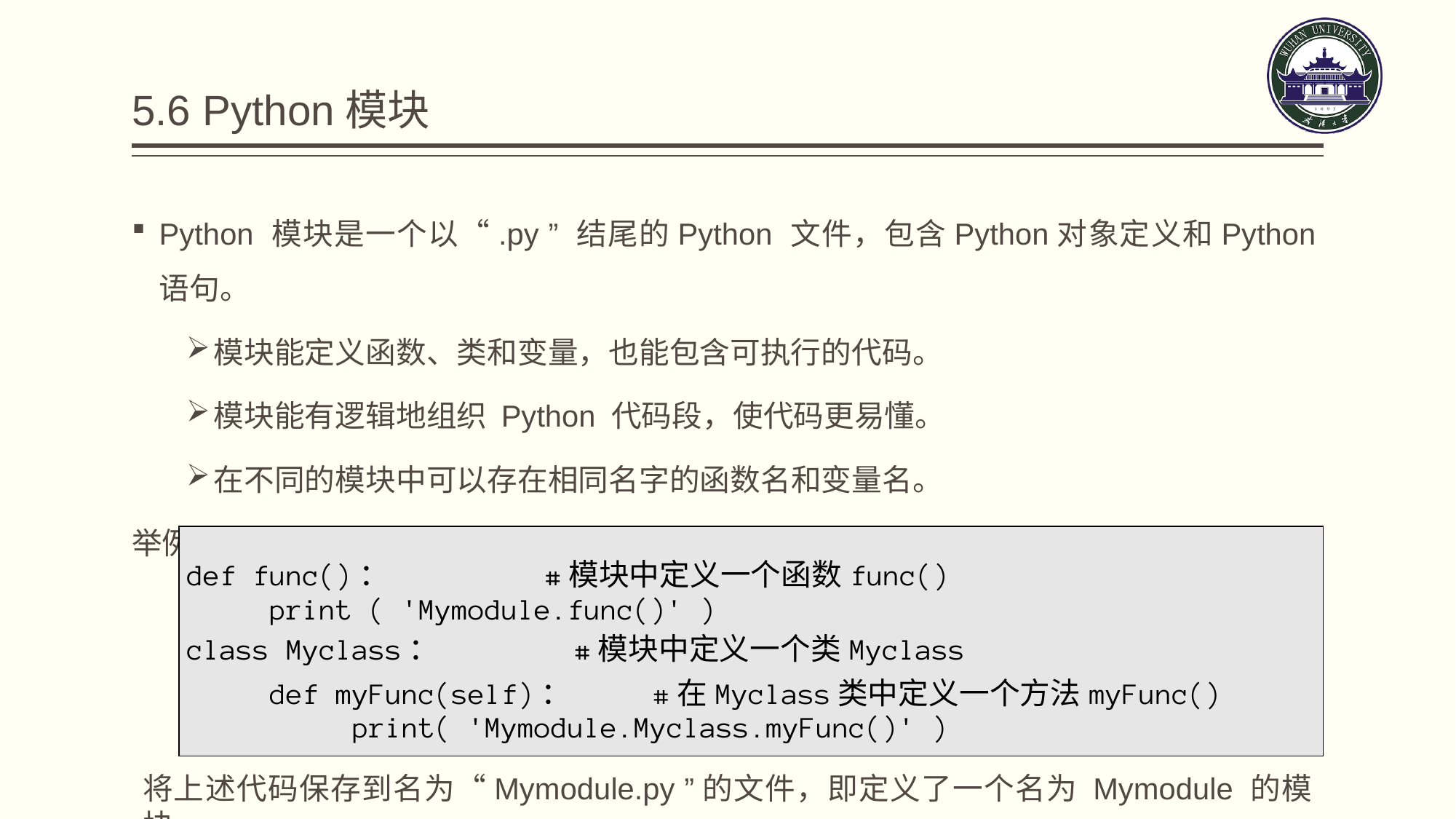

# 5.6 Python模块
Python 模块是一个以“.py ” 结尾的Python 文件，包含Python对象定义和Python语句。
模块能定义函数、类和变量，也能包含可执行的代码。
模块能有逻辑地组织 Python 代码段，使代码更易懂。
在不同的模块中可以存在相同名字的函数名和变量名。
举例——创建一个模块：

| def func()： #模块中定义一个函数func() print ( 'Mymodule.func()' ) class Myclass： #模块中定义一个类Myclass def myFunc(self)： #在Myclass类中定义一个方法myFunc() print( 'Mymodule.Myclass.myFunc()' ) |
| --- |
将上述代码保存到名为“Mymodule.py ”的文件，即定义了一个名为 Mymodule 的模块。